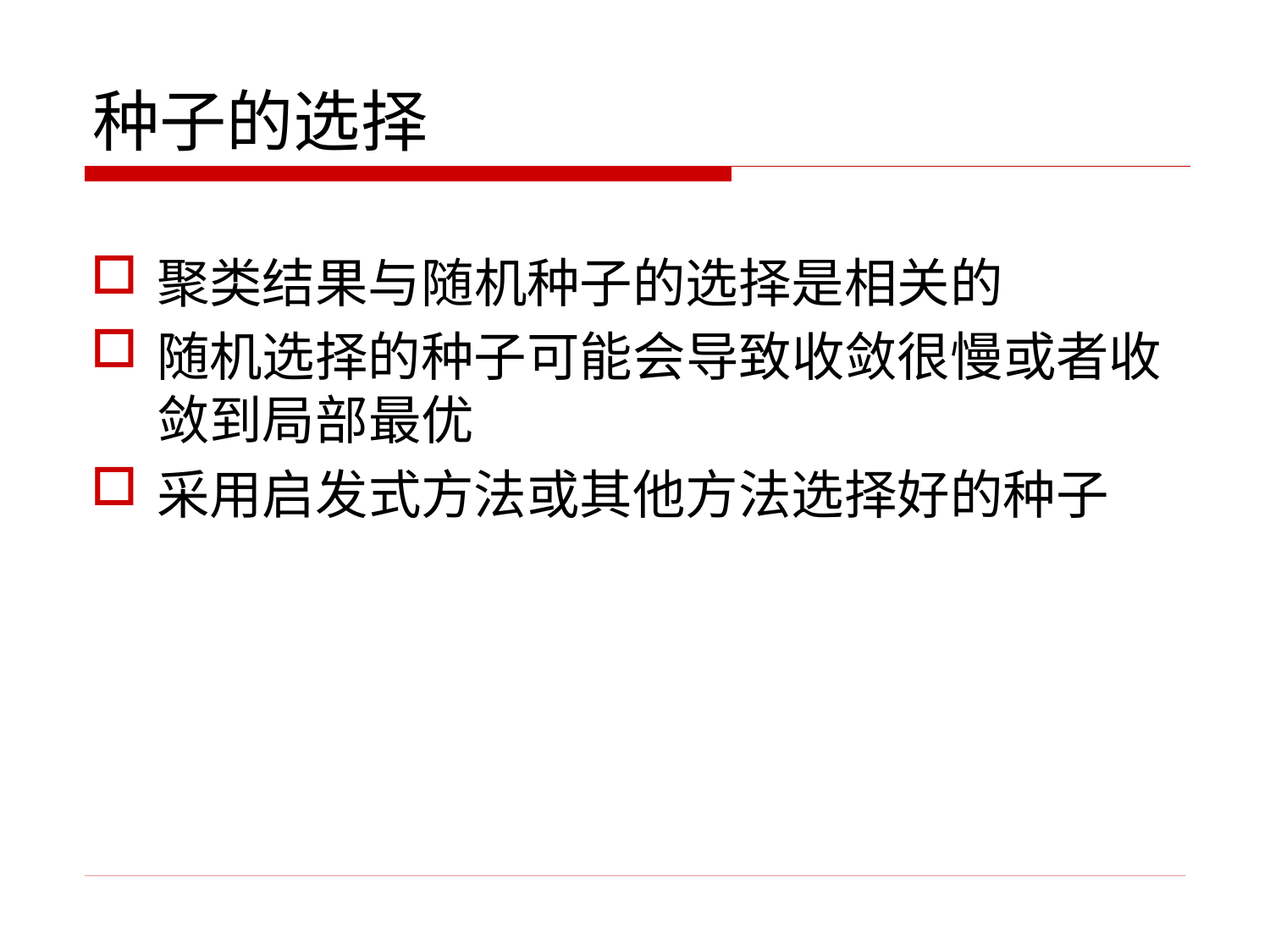

# 种子的选择
聚类结果与随机种子的选择是相关的
随机选择的种子可能会导致收敛很慢或者收敛到局部最优
采用启发式方法或其他方法选择好的种子